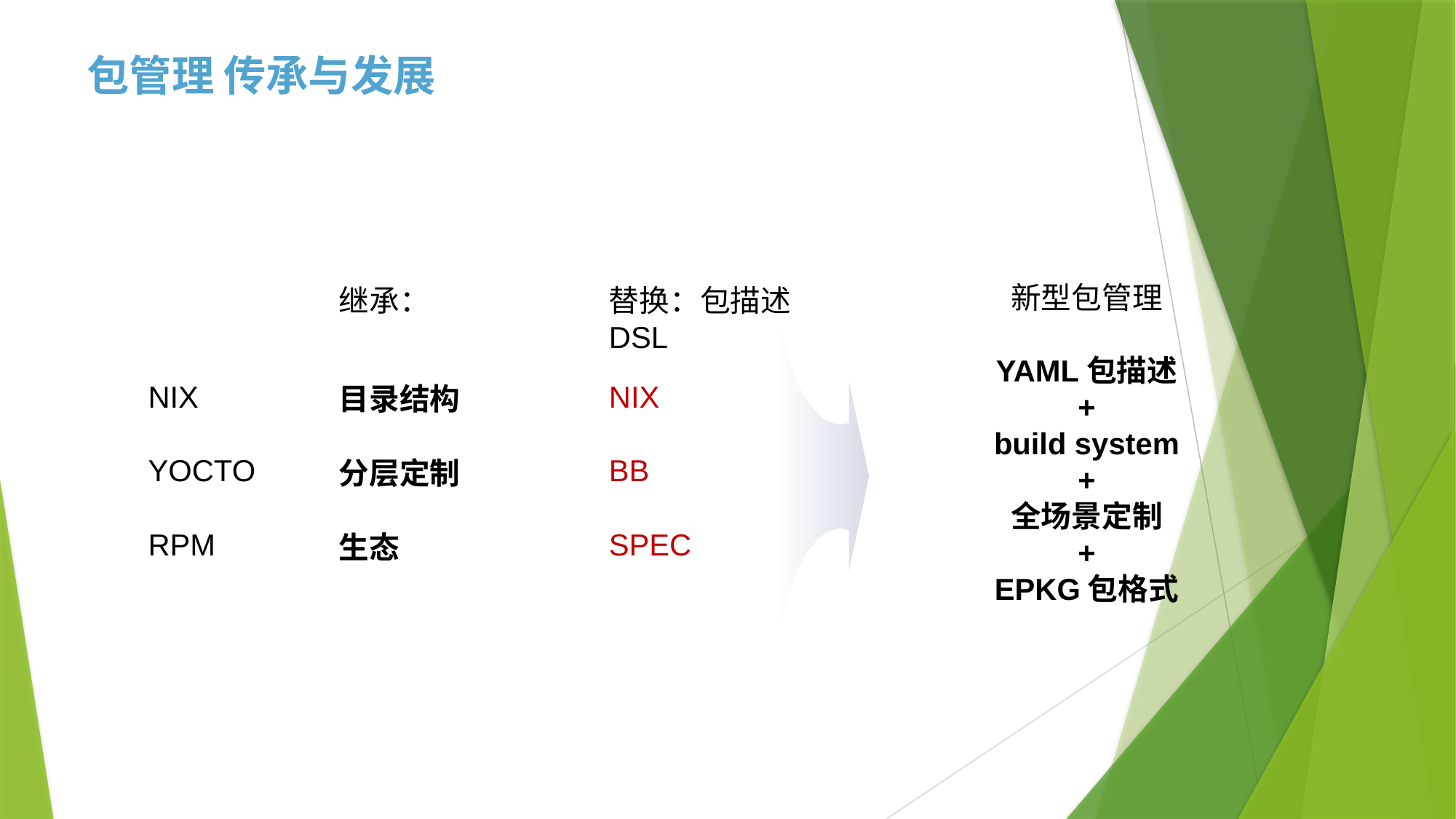

包管理 传承与发展
|  | 继承： | 替换：包描述DSL |
| --- | --- | --- |
| NIX | 目录结构 | NIX |
| YOCTO | 分层定制 | BB |
| RPM | 生态 | SPEC |
新型包管理

YAML包描述
+
build system
+
全场景定制
+
EPKG包格式